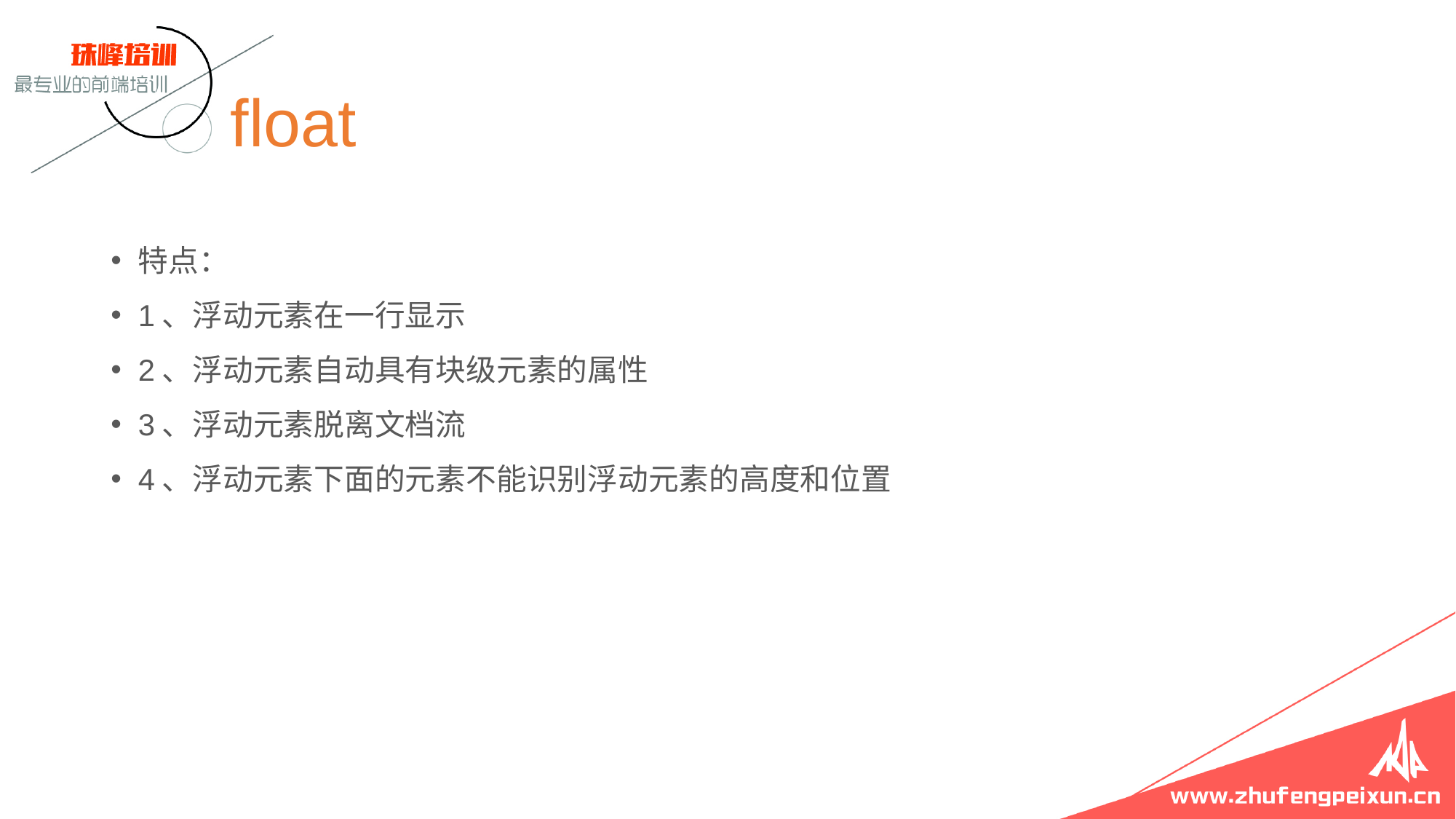

# float
特点：
1、浮动元素在一行显示
2、浮动元素自动具有块级元素的属性
3、浮动元素脱离文档流
4、浮动元素下面的元素不能识别浮动元素的高度和位置